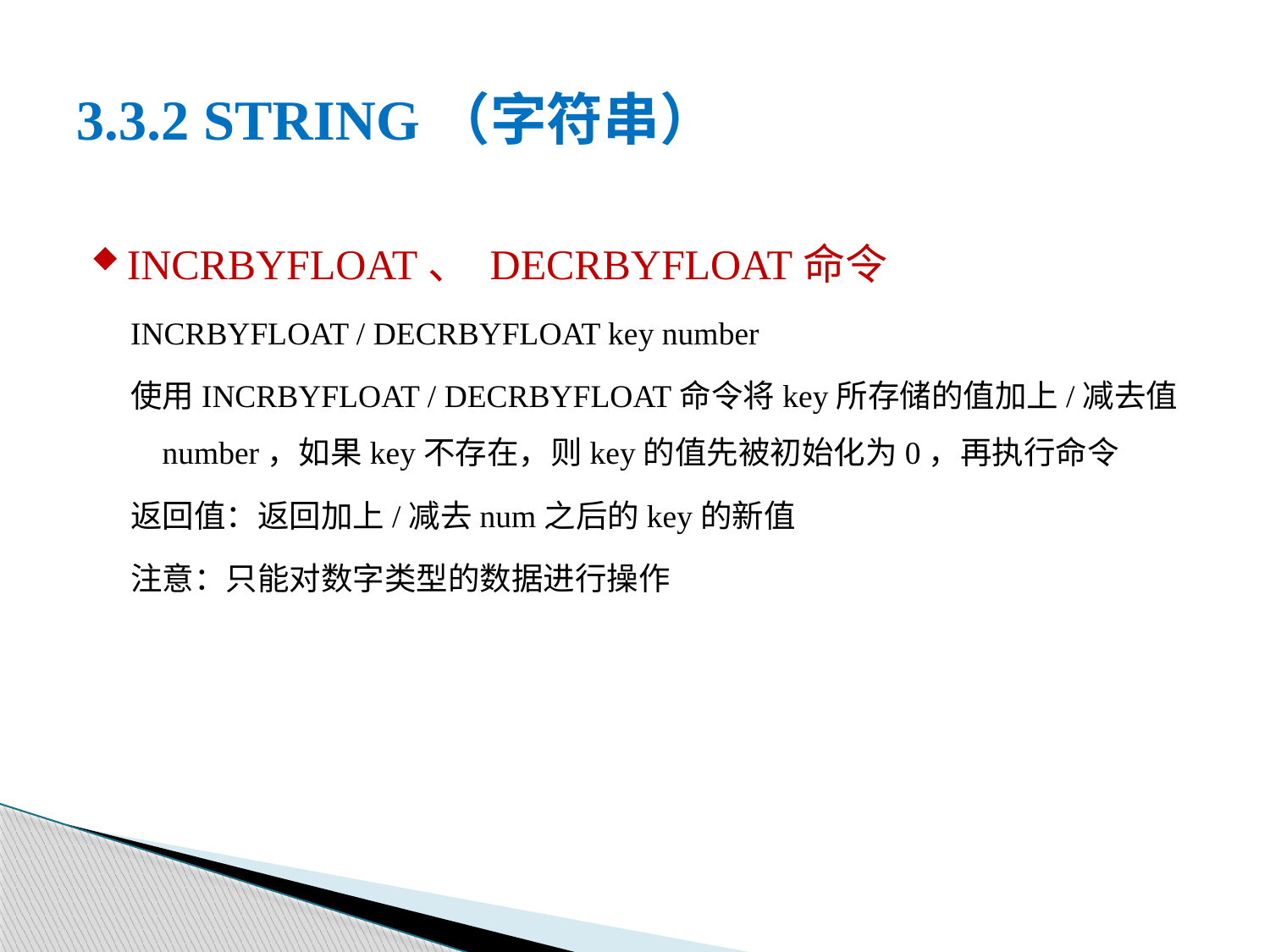

# 3.3.2 STRING（字符串）
INCRBYFLOAT、 DECRBYFLOAT命令
INCRBYFLOAT / DECRBYFLOAT key number
使用INCRBYFLOAT / DECRBYFLOAT命令将key所存储的值加上/减去值number，如果key不存在，则key的值先被初始化为0，再执行命令
返回值：返回加上/减去num之后的key的新值
注意：只能对数字类型的数据进行操作